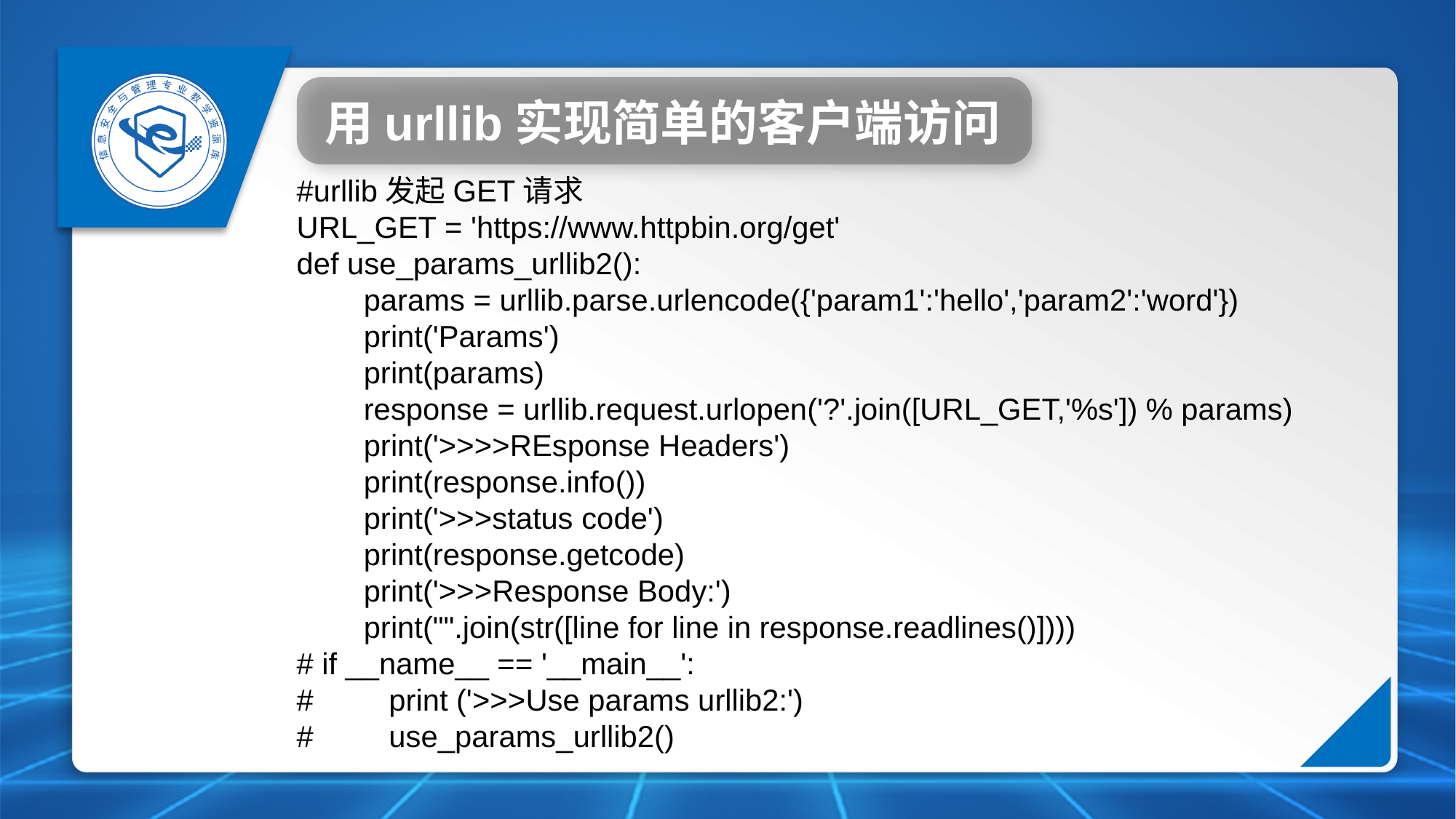

用urllib实现简单的客户端访问
#urllib发起GET请求
URL_GET = 'https://www.httpbin.org/get'
def use_params_urllib2():
        params = urllib.parse.urlencode({'param1':'hello','param2':'word'})
        print('Params')
        print(params)
        response = urllib.request.urlopen('?'.join([URL_GET,'%s']) % params)
        print('>>>>REsponse Headers')
        print(response.info())
        print('>>>status code')
        print(response.getcode)
        print('>>>Response Body:')
        print("".join(str([line for line in response.readlines()])))
# if __name__ == '__main__':
#         print ('>>>Use params urllib2:')
#         use_params_urllib2()